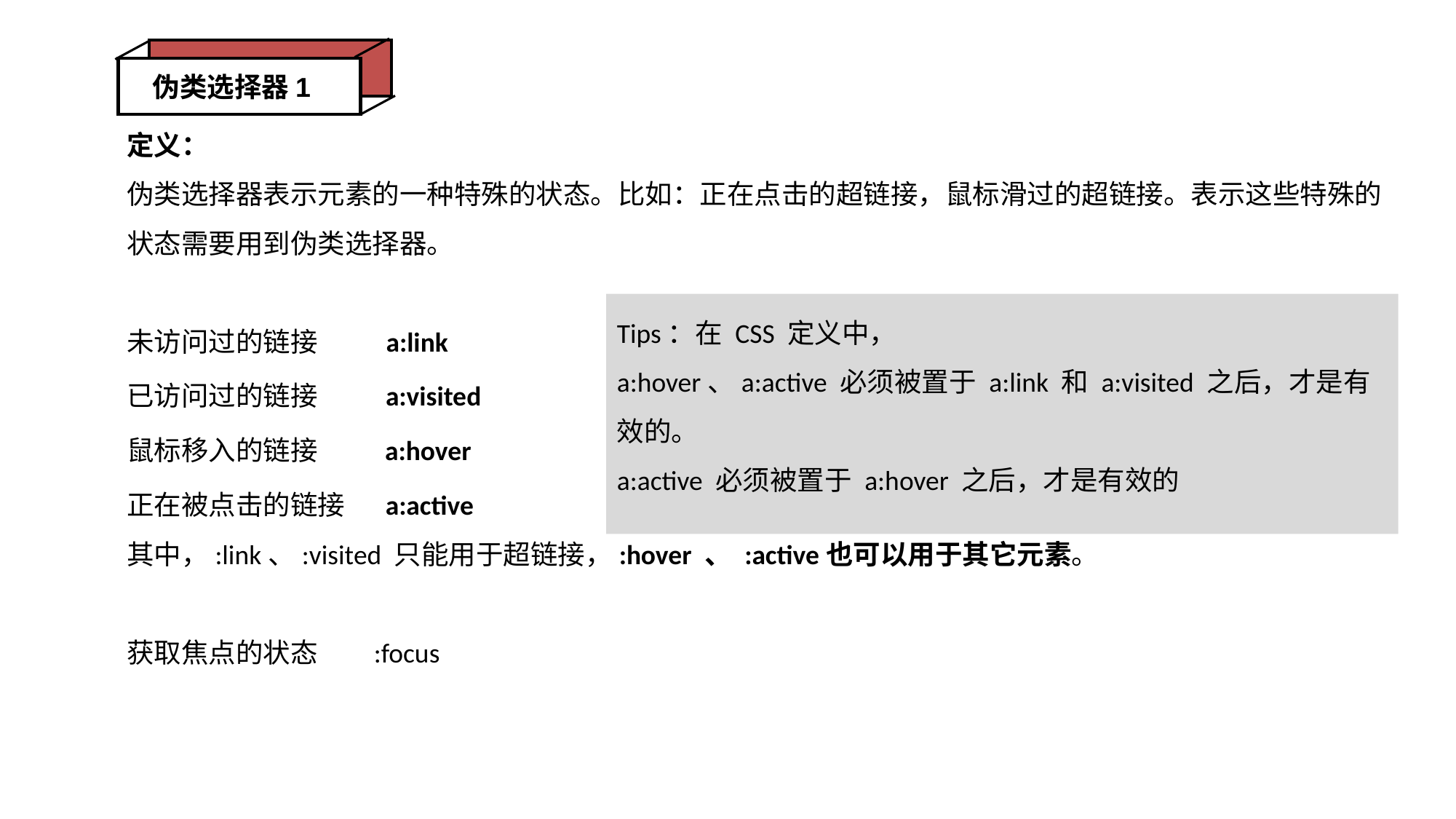

伪类选择器1

定义：
伪类选择器表示元素的一种特殊的状态。比如：正在点击的超链接，鼠标滑过的超链接。表示这些特殊的状态需要用到伪类选择器。

未访问过的链接          a:link
已访问过的链接         a:visited
鼠标移入的链接         a:hover
正在被点击的链接     a:active
其中，:link、:visited 只能用于超链接，:hover 、 :active也可以用于其它元素。

获取焦点的状态        :focus
Tips：在 CSS 定义中，
a:hover、a:active 必须被置于 a:link 和 a:visited 之后，才是有效的。
a:active 必须被置于 a:hover 之后，才是有效的